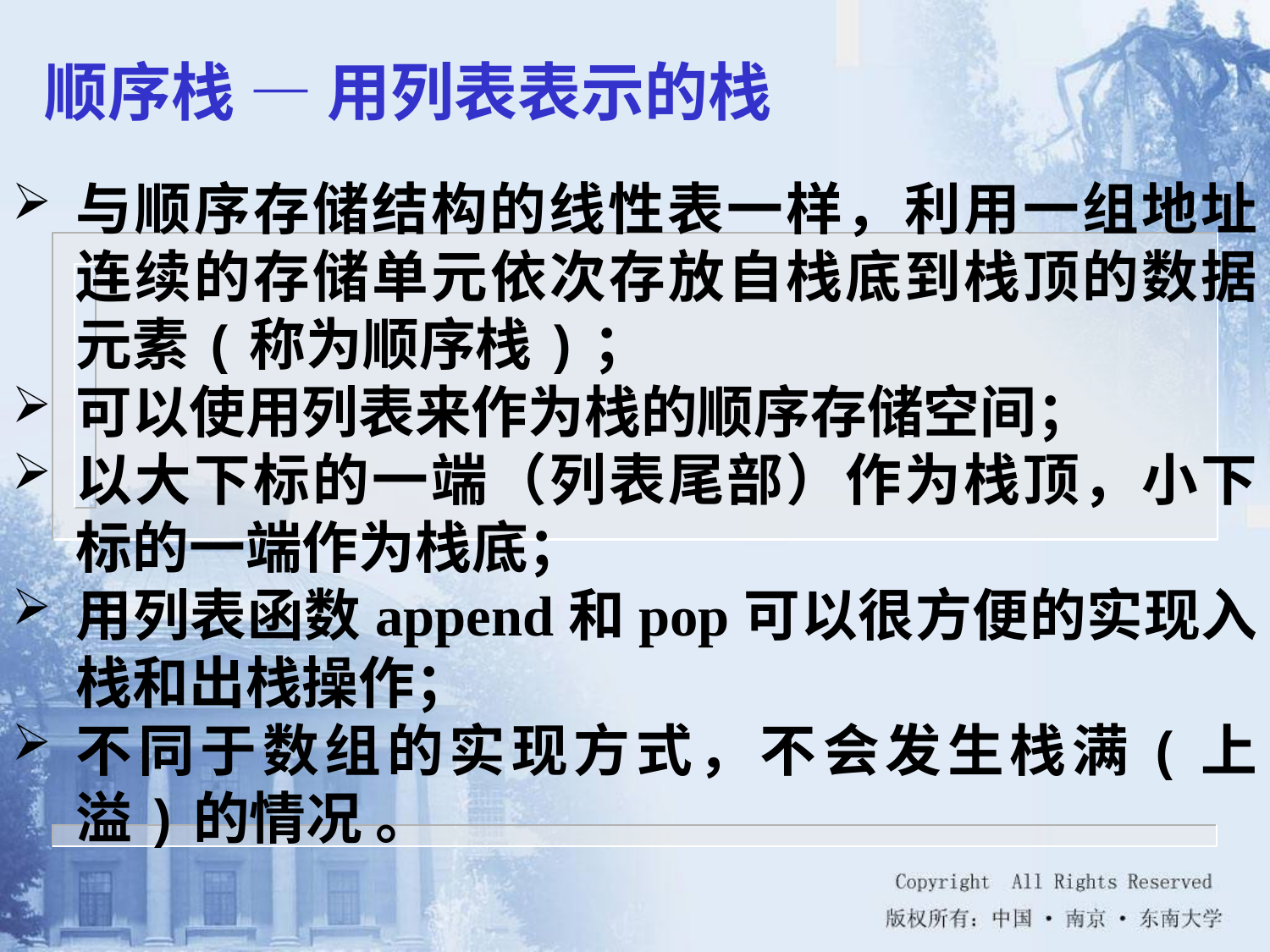

顺序栈 — 用列表表示的栈
与顺序存储结构的线性表一样，利用一组地址连续的存储单元依次存放自栈底到栈顶的数据元素(称为顺序栈)；
可以使用列表来作为栈的顺序存储空间；
以大下标的一端（列表尾部）作为栈顶，小下标的一端作为栈底；
用列表函数append和pop可以很方便的实现入栈和出栈操作；
不同于数组的实现方式，不会发生栈满(上溢)的情况 。